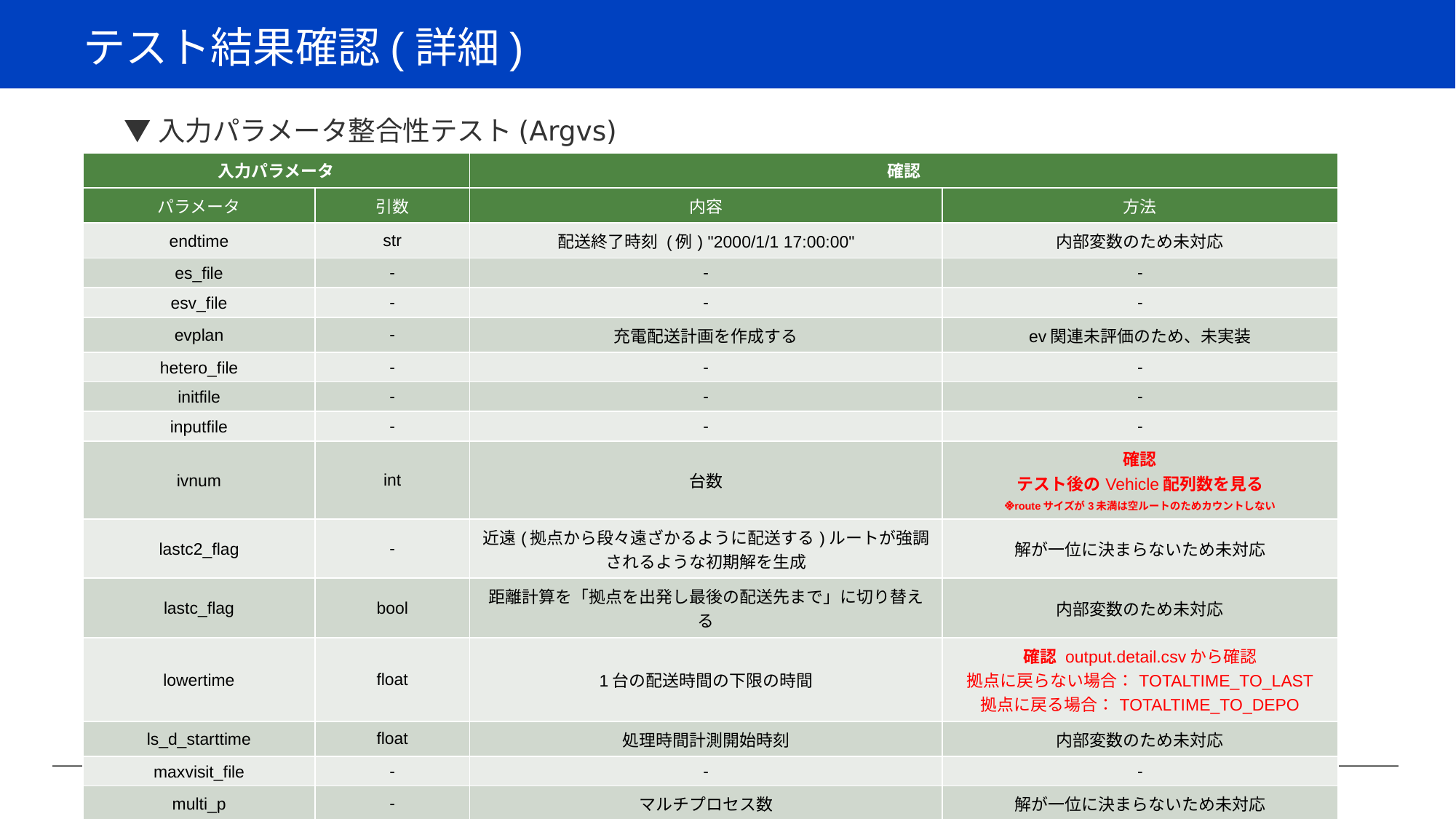

# テスト結果確認(詳細)
▼入力パラメータ整合性テスト(Argvs)
| 入力パラメータ |  | 確認 |  |
| --- | --- | --- | --- |
| パラメータ | 引数 | 内容 | 方法 |
| endtime | str | 配送終了時刻 (例) "2000/1/1 17:00:00" | 内部変数のため未対応 |
| es\_file | - | - | - |
| esv\_file | - | - | - |
| evplan | - | 充電配送計画を作成する | ev関連未評価のため、未実装 |
| hetero\_file | - | - | - |
| initfile | - | - | - |
| inputfile | - | - | - |
| ivnum | int | 台数 | 確認 テスト後のVehicle配列数を見る ※routeサイズが3未満は空ルートのためカウントしない |
| lastc2\_flag | - | 近遠(拠点から段々遠ざかるように配送する)ルートが強調されるような初期解を生成 | 解が一位に決まらないため未対応 |
| lastc\_flag | bool | 距離計算を「拠点を出発し最後の配送先まで」に切り替える | 内部変数のため未対応 |
| lowertime | float | 1台の配送時間の下限の時間 | 確認 output.detail.csvから確認 拠点に戻らない場合：TOTALTIME\_TO\_LAST 拠点に戻る場合：TOTALTIME\_TO\_DEPO |
| ls\_d\_starttime | float | 処理時間計測開始時刻 | 内部変数のため未対応 |
| maxvisit\_file | - | - | - |
| multi\_p | - | マルチプロセス数 | 解が一位に決まらないため未対応 |
| non\_violation\_vehicles\_route | - | - | 内部変数のため未対応 |
| num\_addv |  | 初期解に指定する台数 | 内部変数のため未対応 |
11